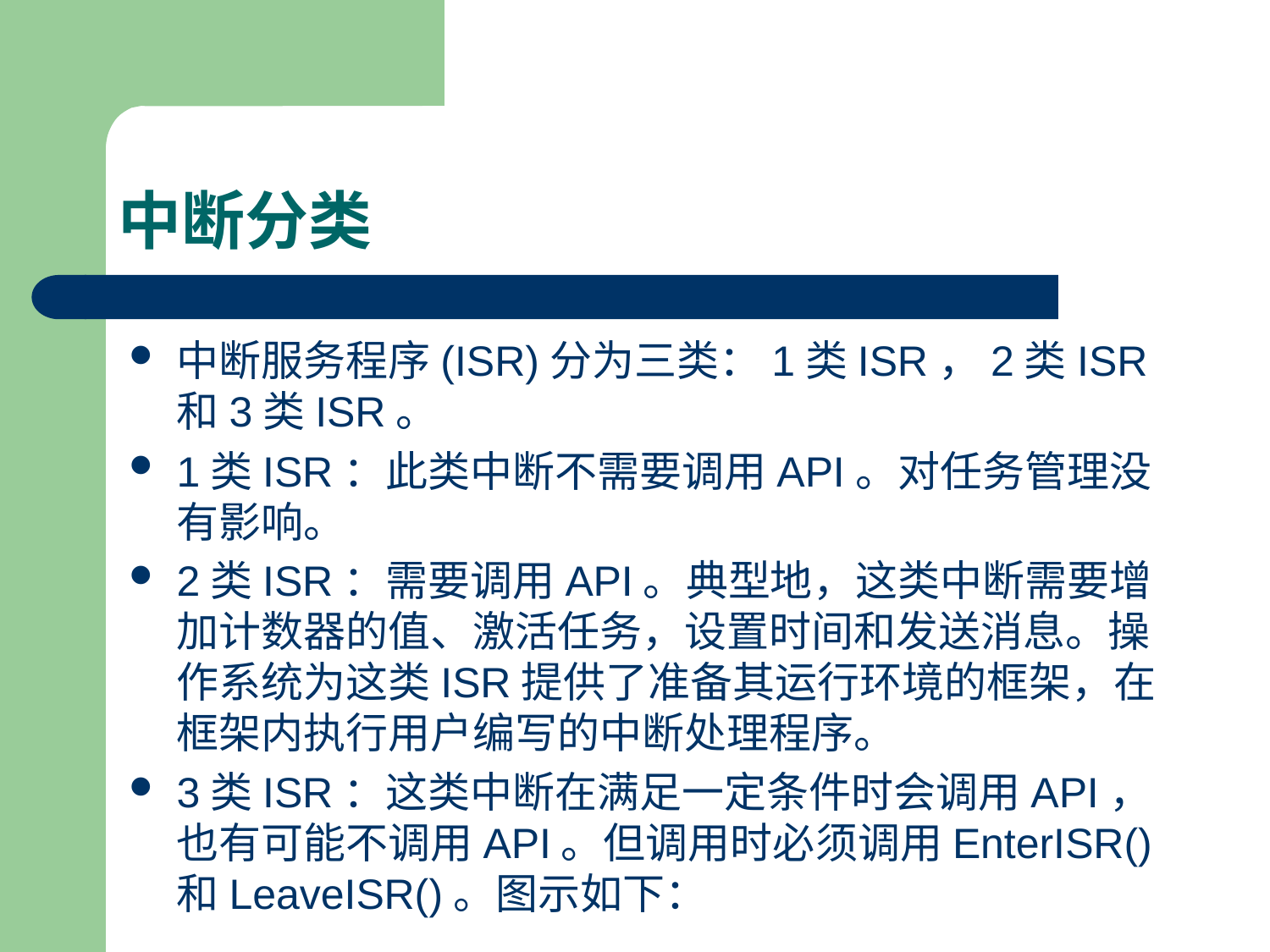

# 中断分类
中断服务程序(ISR)分为三类：1类ISR，2类ISR和3类ISR。
1类ISR：此类中断不需要调用API。对任务管理没有影响。
2类ISR：需要调用API。典型地，这类中断需要增加计数器的值、激活任务，设置时间和发送消息。操作系统为这类ISR提供了准备其运行环境的框架，在框架内执行用户编写的中断处理程序。
3类ISR：这类中断在满足一定条件时会调用API，也有可能不调用API。但调用时必须调用EnterISR()和LeaveISR()。图示如下：